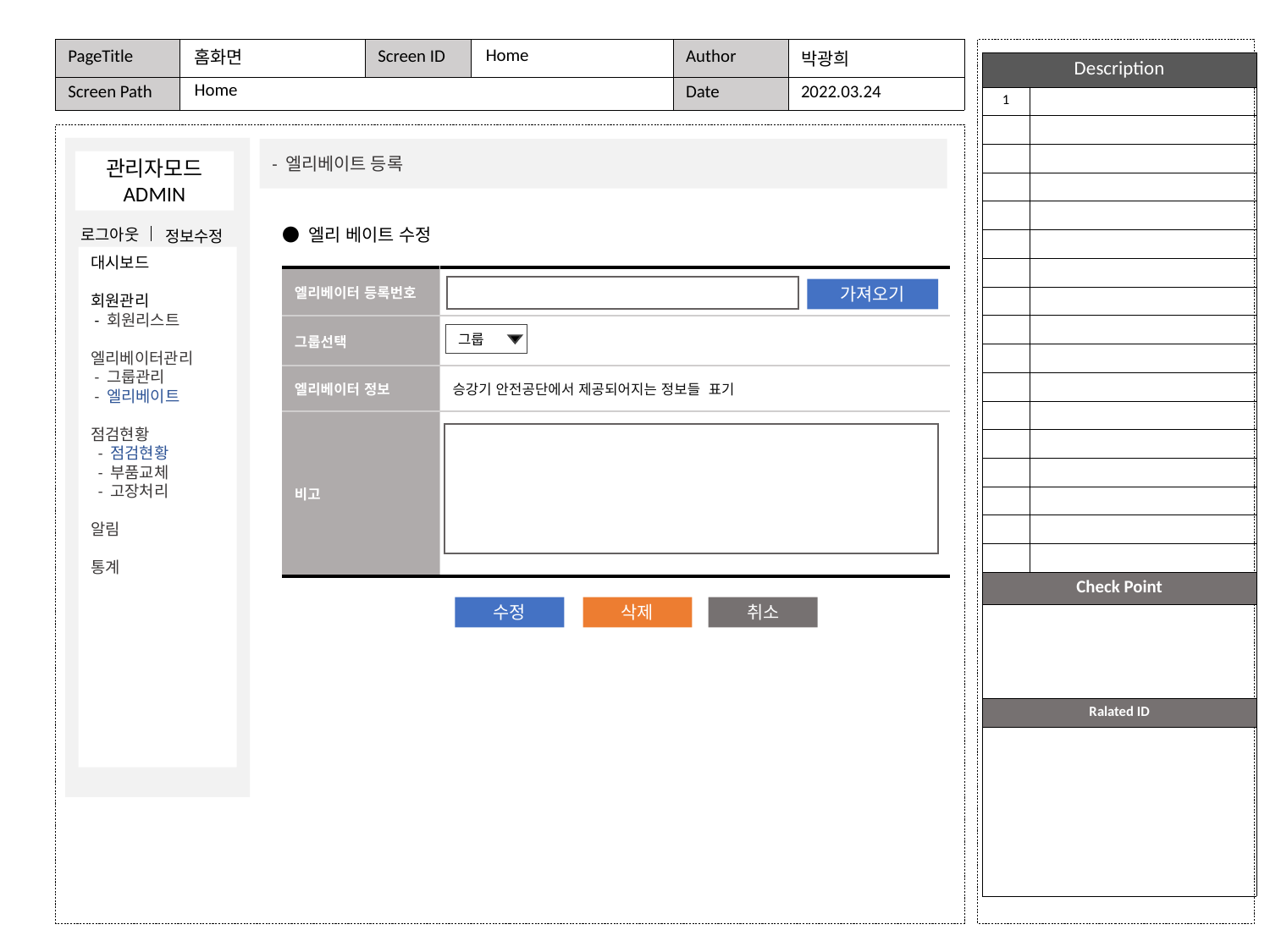

Home
홈화면
| Description | Description |
| --- | --- |
| 1 |  |
|  |  |
|  |  |
|  |  |
|  |  |
|  |  |
|  |  |
|  |  |
|  |  |
|  |  |
|  |  |
|  |  |
|  |  |
|  |  |
|  |  |
|  |  |
|  |  |
| Check Point |  |
|  |  |
| Ralated ID |  |
|  |  |
Home

- 엘리베이트 등록
관리자모드
ADMIN
● 엘리 베이트 수정
로그아웃
정보수정
대시보드

회원관리
 - 회원리스트

엘리베이터관리
 - 그룹관리
 - 엘리베이트

점검현황
  - 점검현황
  - 부품교체
  - 고장처리

알림

통계
| 엘리베이터 등록번호 |  |
| --- | --- |
| 그룹선택 |  |
| 엘리베이터 정보 | 승강기 안전공단에서 제공되어지는 정보들 표기ㅂ |
| 비고 |  |

가져오기
그룹

취소
수정
삭제